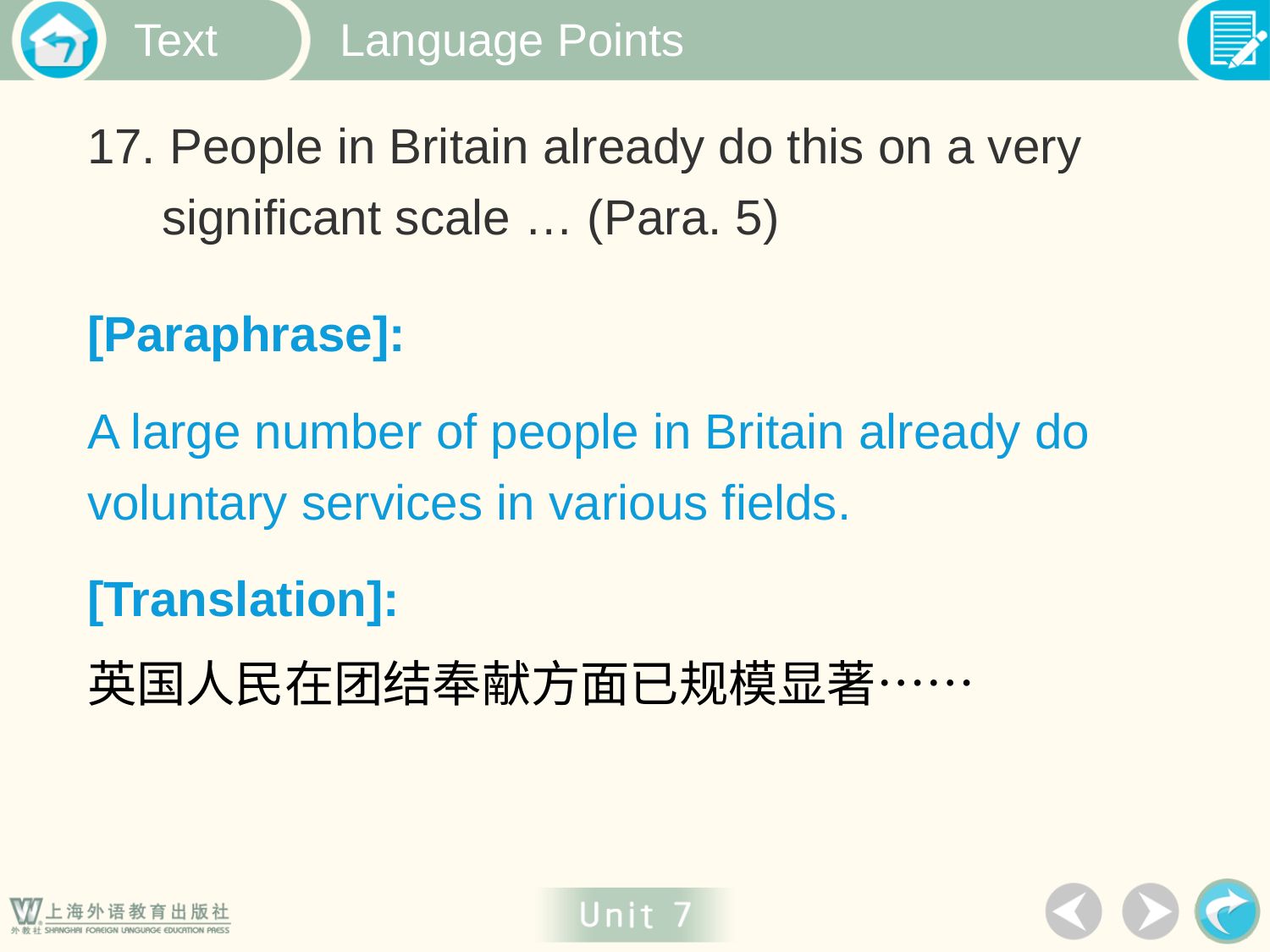

Language Points

17. People in Britain already do this on a very significant scale … (Para. 5)
[Paraphrase]:
A large number of people in Britain already do
voluntary services in various fields.
[Translation]:
英国人民在团结奉献方面已规模显著……